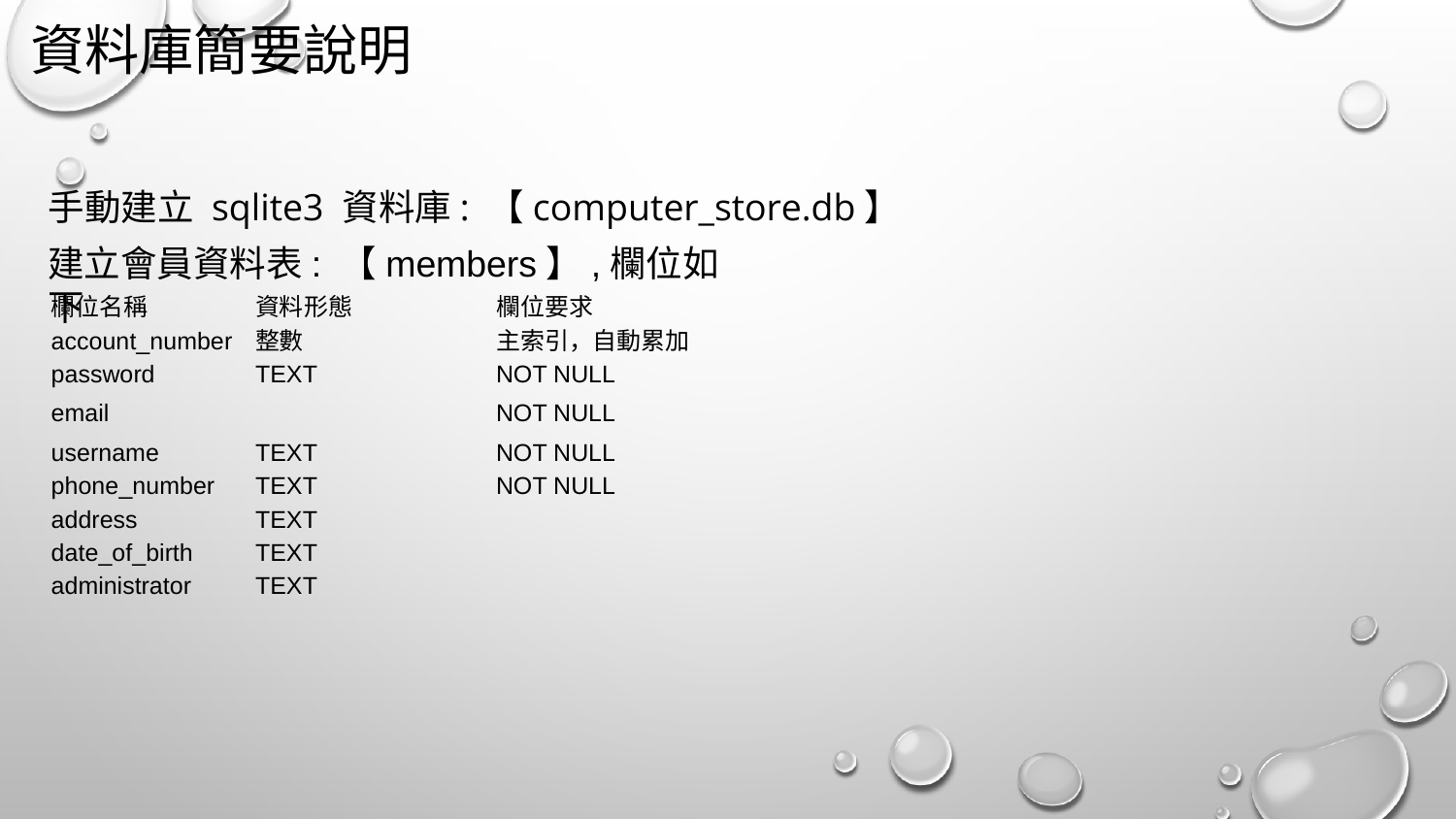

# 資料庫簡要說明
手動建立 sqlite3 資料庫: 【computer_store.db】

建立會員資料表: 【members】,欄位如下
| 欄位名稱 | 資料形態 | 欄位要求 |
| --- | --- | --- |
| account\_number | 整數 | 主索引，自動累加 |
| password | TEXT | NOT NULL |
| email |  | NOT NULL |
| username | TEXT | NOT NULL |
| phone\_number | TEXT | NOT NULL |
| address | TEXT |  |
| date\_of\_birth | TEXT |  |
| administrator | TEXT |  |